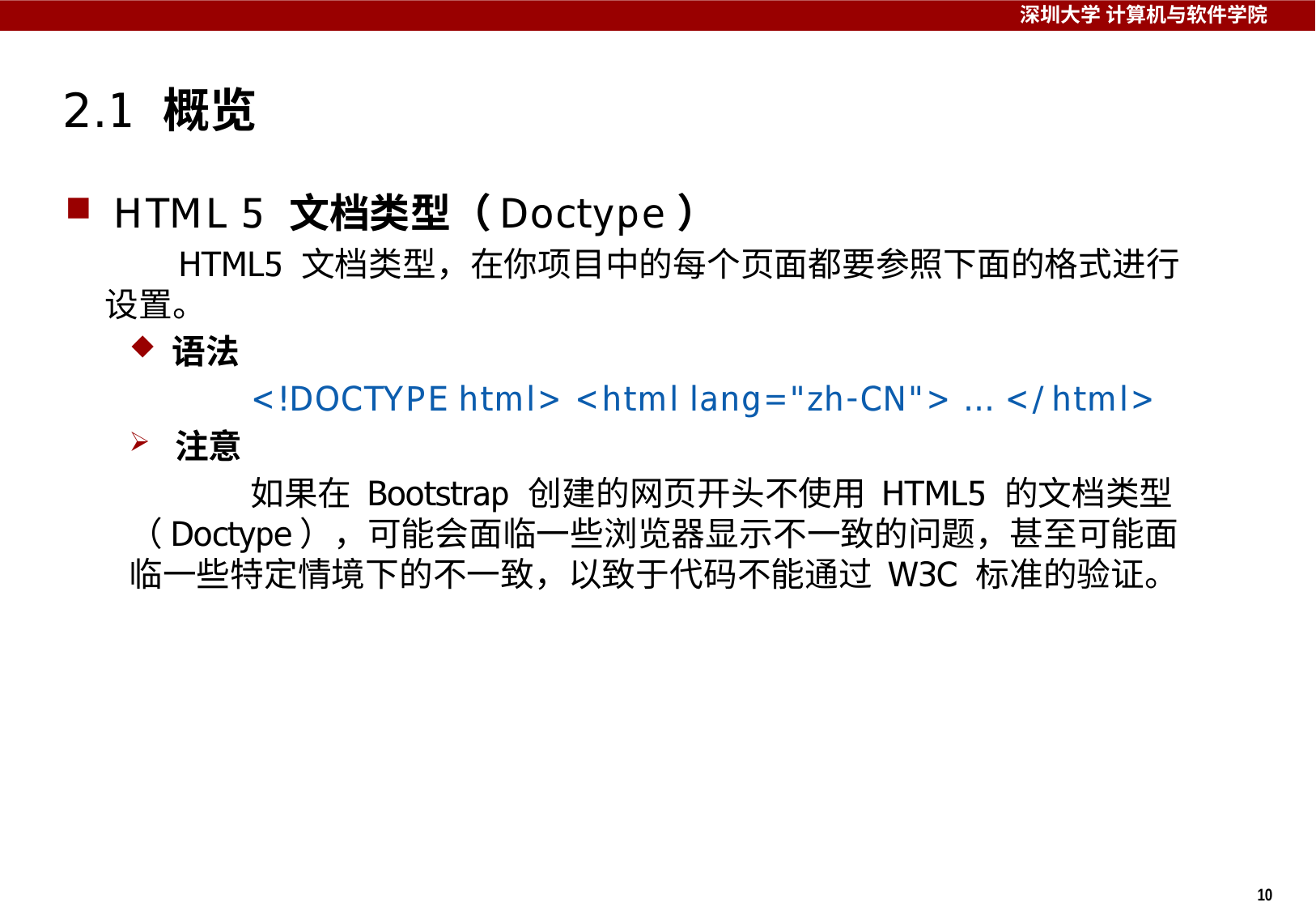

# 2.1 概览
HTML 5 文档类型（Doctype）
       HTML5 文档类型，在你项目中的每个页面都要参照下面的格式进行设置。
 语法
	<!DOCTYPE html> <html lang="zh-CN"> ... </html>
注意
	如果在 Bootstrap 创建的网页开头不使用 HTML5 的文档类型（Doctype），可能会面临一些浏览器显示不一致的问题，甚至可能面临一些特定情境下的不一致，以致于代码不能通过 W3C 标准的验证。